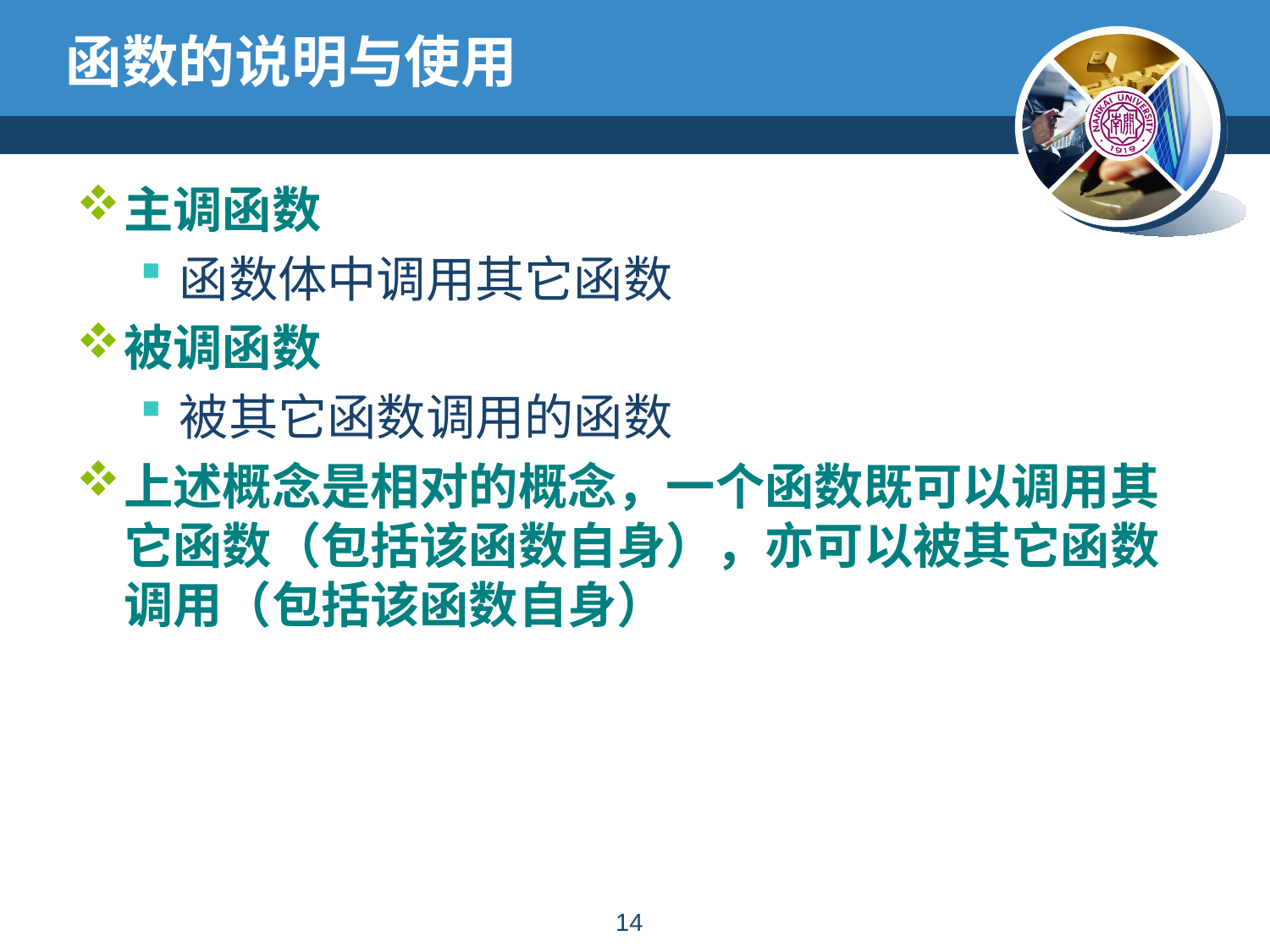

# 函数的说明与使用
主调函数
函数体中调用其它函数
被调函数
被其它函数调用的函数
上述概念是相对的概念，一个函数既可以调用其它函数（包括该函数自身），亦可以被其它函数调用（包括该函数自身）
14